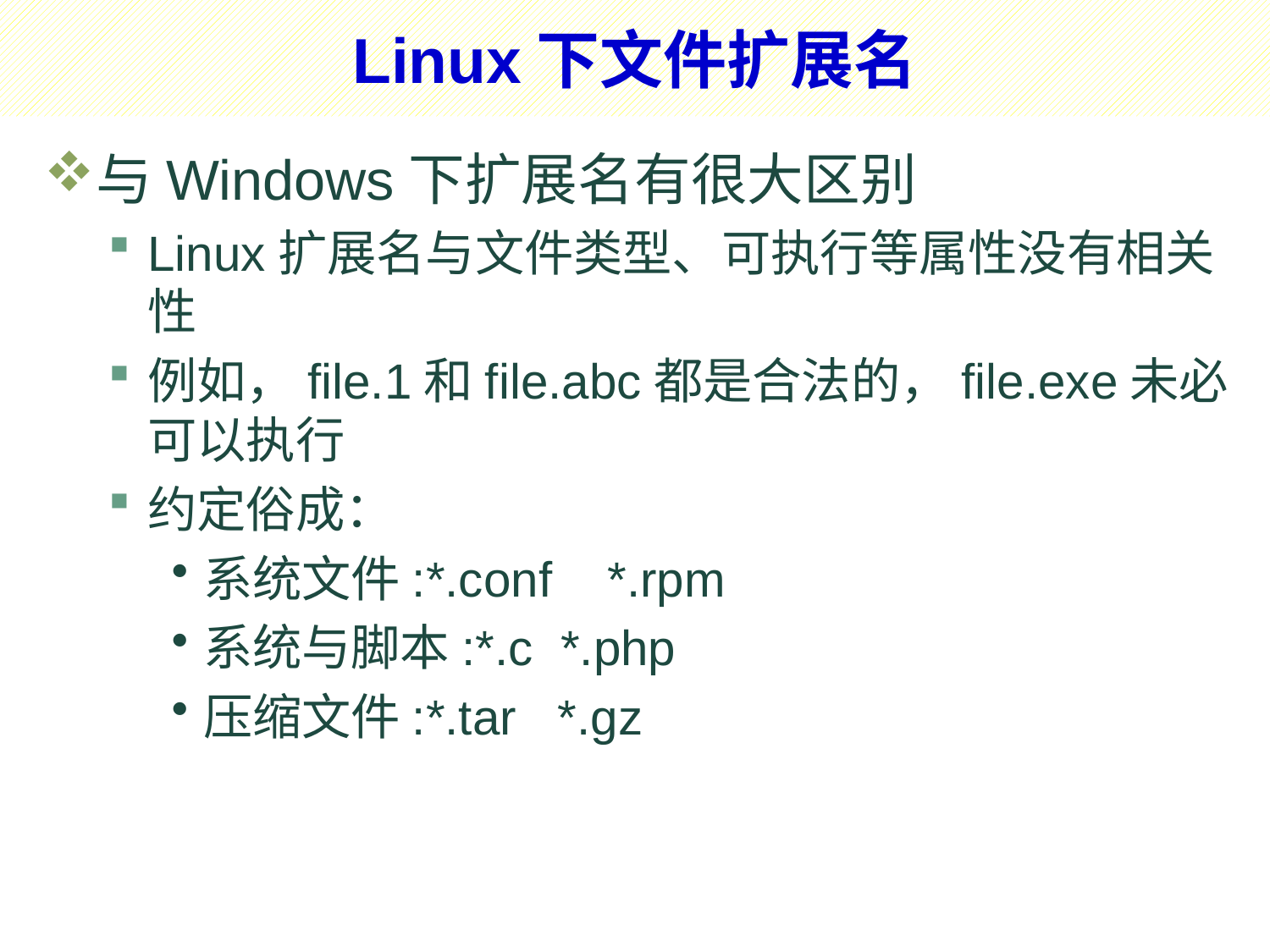

# Linux下文件扩展名
与Windows下扩展名有很大区别
Linux扩展名与文件类型、可执行等属性没有相关性
例如，file.1和file.abc都是合法的，file.exe未必可以执行
约定俗成：
系统文件:*.conf    *.rpm
系统与脚本:*.c  *.php
压缩文件:*.tar   *.gz